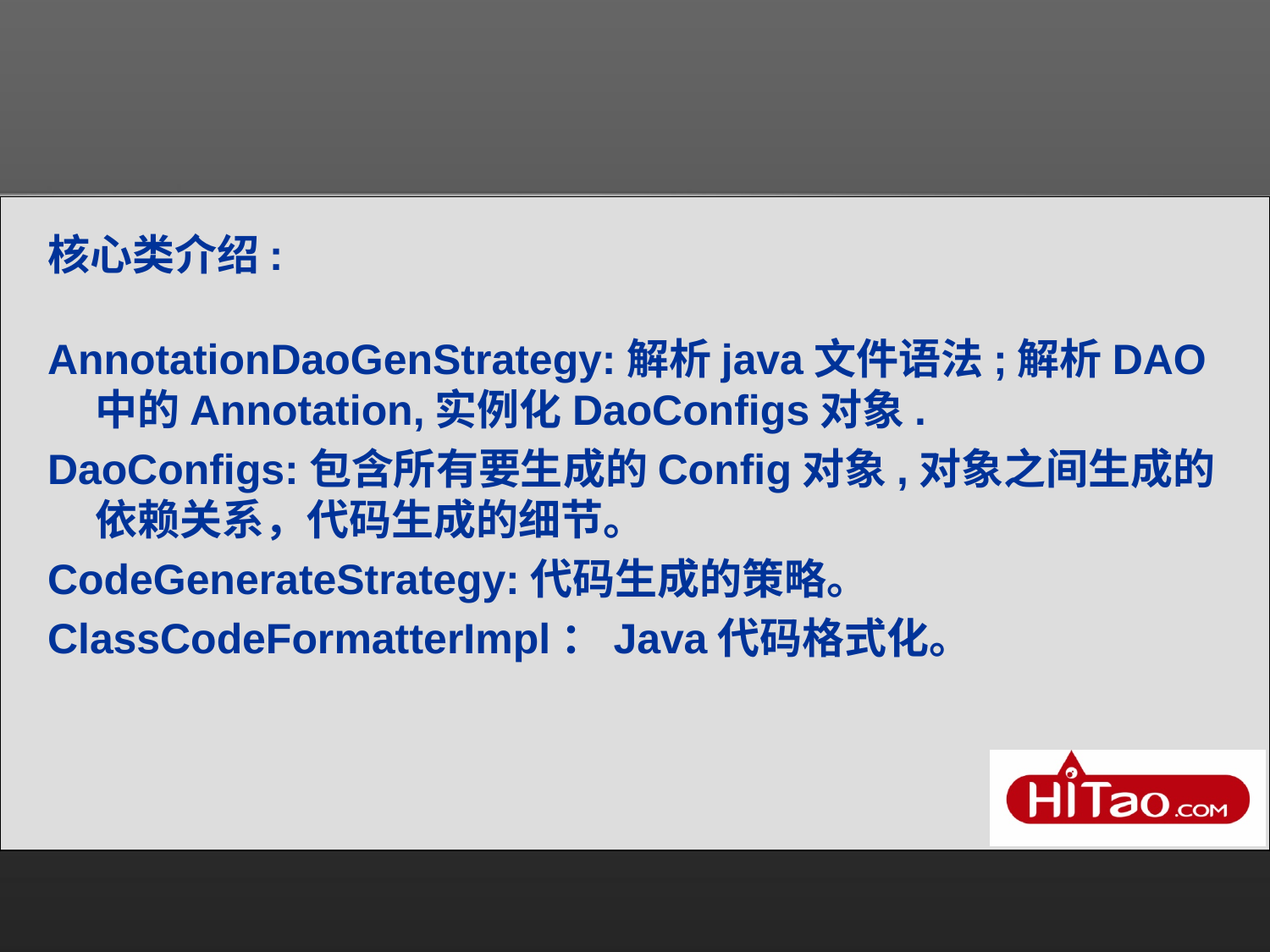

核心类介绍:

AnnotationDaoGenStrategy:解析java文件语法;解析DAO中的Annotation,实例化DaoConfigs对象.
DaoConfigs:包含所有要生成的Config对象,对象之间生成的依赖关系，代码生成的细节。
CodeGenerateStrategy:代码生成的策略。
ClassCodeFormatterImpl：Java代码格式化。